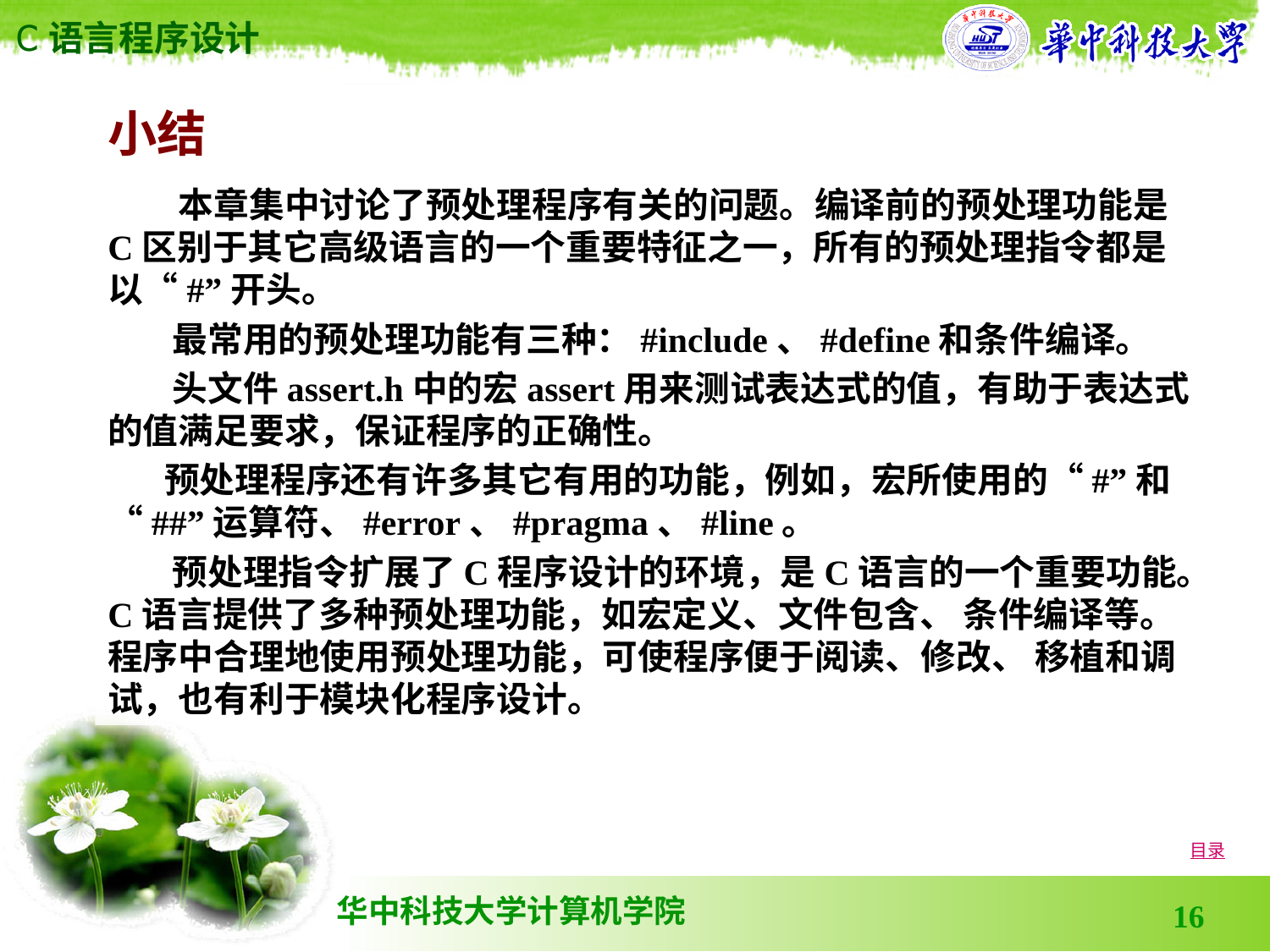

小结
　　本章集中讨论了预处理程序有关的问题。编译前的预处理功能是C区别于其它高级语言的一个重要特征之一，所有的预处理指令都是以“#”开头。
       最常用的预处理功能有三种：#include、#define和条件编译。
       头文件assert.h中的宏assert用来测试表达式的值，有助于表达式的值满足要求，保证程序的正确性。
      预处理程序还有许多其它有用的功能，例如，宏所使用的“#”和“##”运算符、#error、#pragma、#line。
       预处理指令扩展了C程序设计的环境，是C语言的一个重要功能。C语言提供了多种预处理功能，如宏定义、文件包含、 条件编译等。程序中合理地使用预处理功能，可使程序便于阅读、修改、 移植和调试，也有利于模块化程序设计。
目录
16